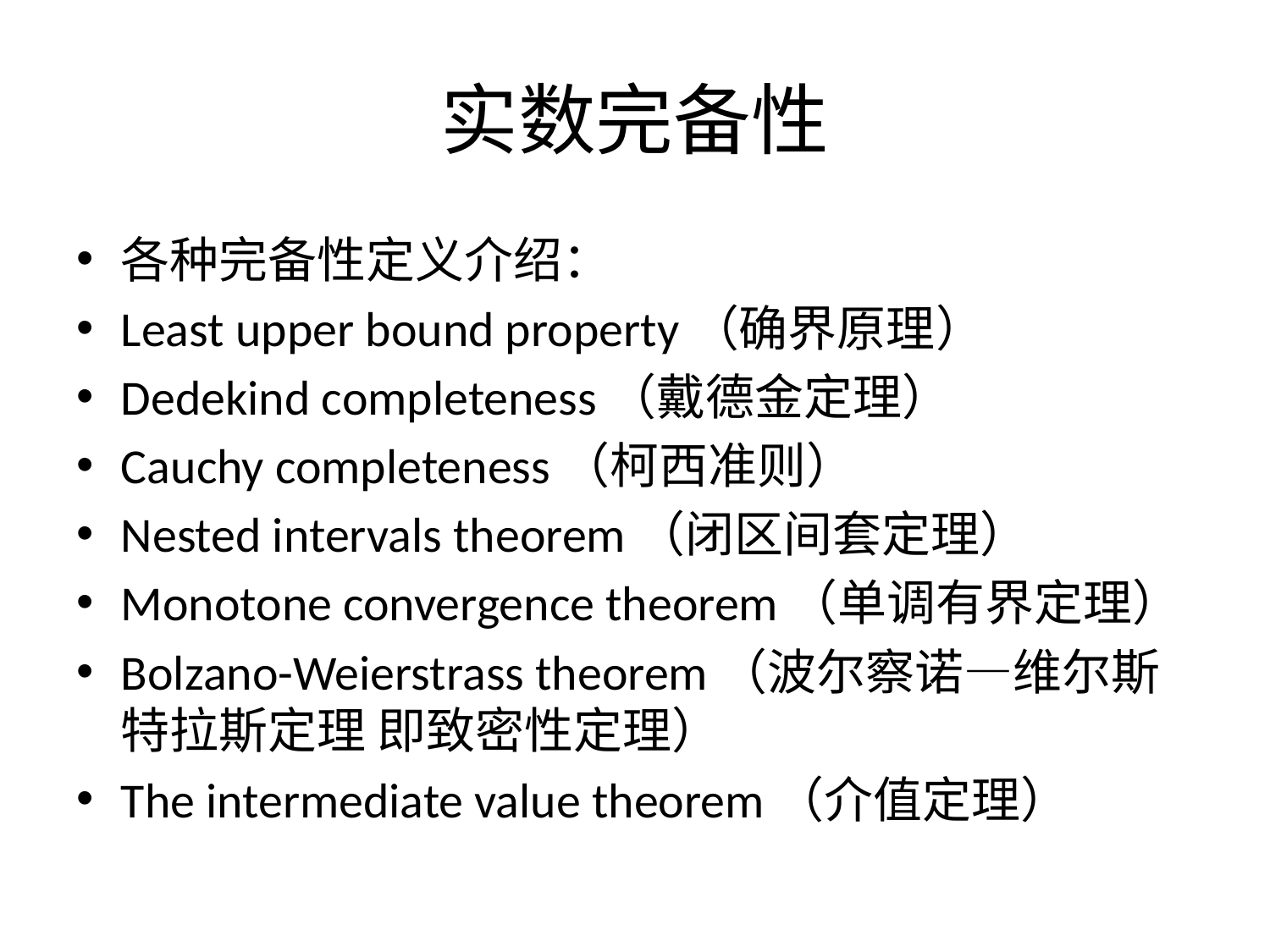

# 实数完备性
各种完备性定义介绍：
Least upper bound property（确界原理）
Dedekind completeness（戴德金定理）
Cauchy completeness（柯西准则）
Nested intervals theorem（闭区间套定理）
Monotone convergence theorem（单调有界定理）
Bolzano-Weierstrass theorem（波尔察诺—维尔斯特拉斯定理 即致密性定理）
The intermediate value theorem（介值定理）